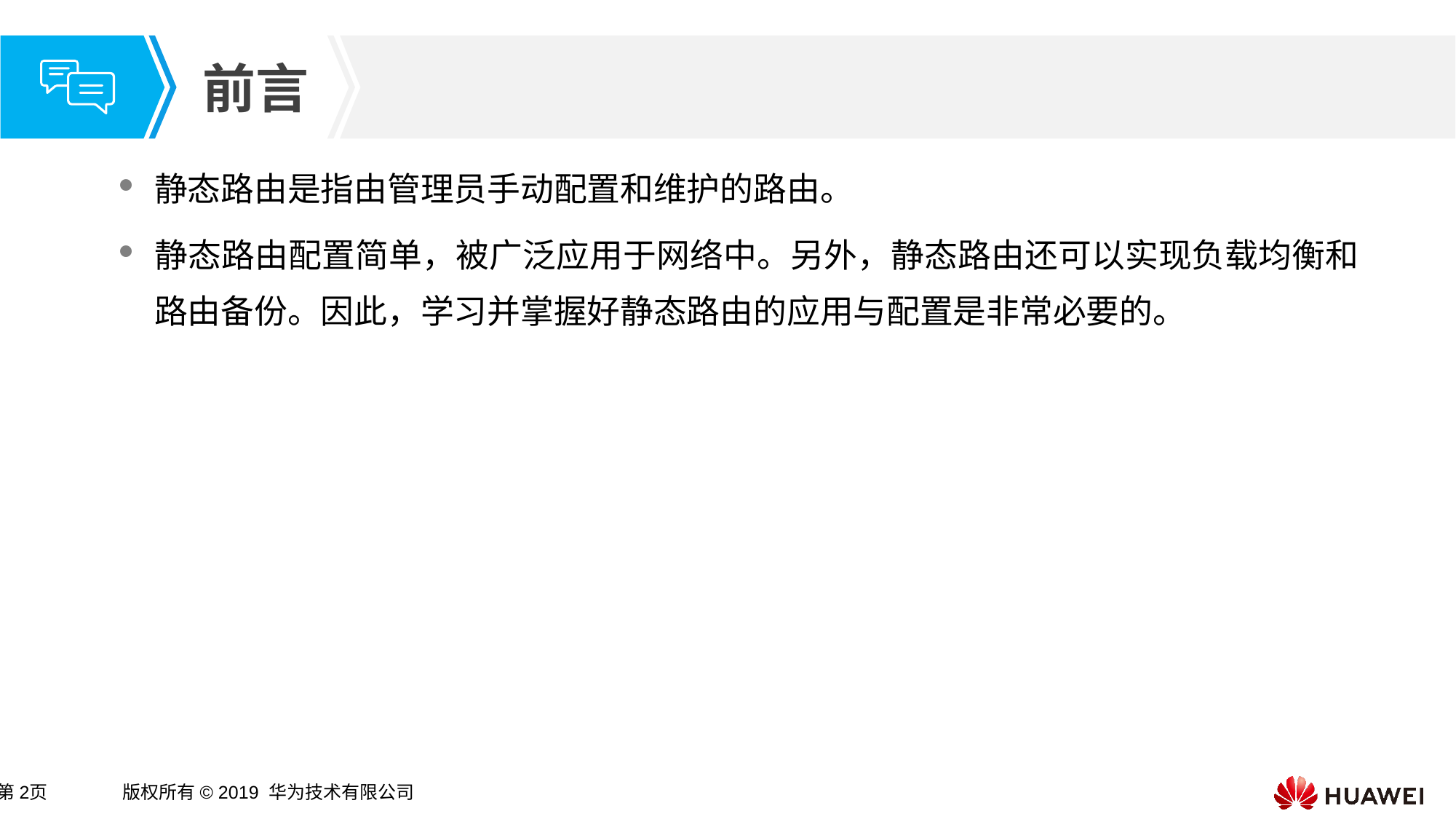

静态路由是指由管理员手动配置和维护的路由。
静态路由配置简单，被广泛应用于网络中。另外，静态路由还可以实现负载均衡和路由备份。因此，学习并掌握好静态路由的应用与配置是非常必要的。